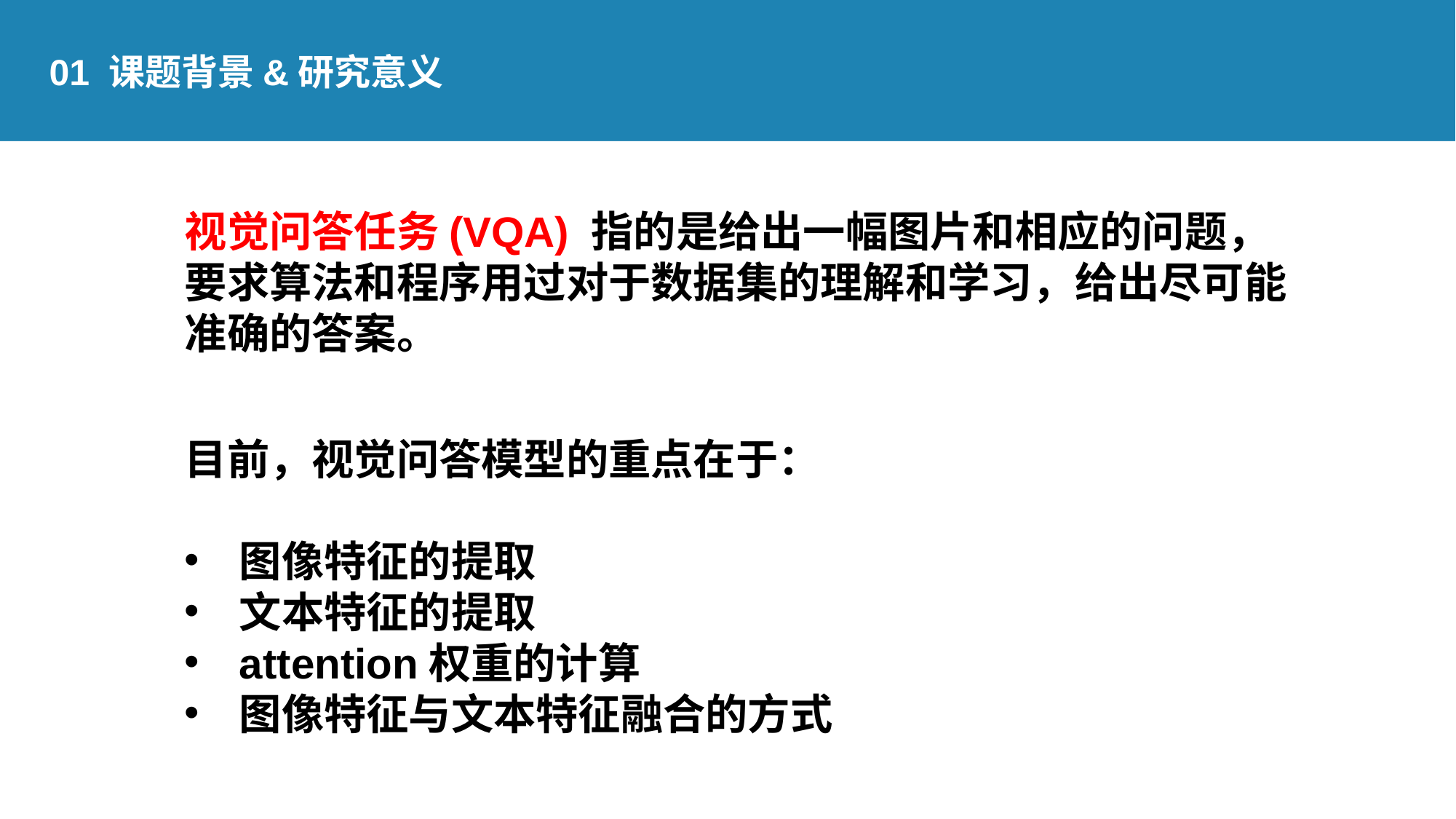

01 课题背景&研究意义
视觉问答任务(VQA) 指的是给出一幅图片和相应的问题，要求算法和程序用过对于数据集的理解和学习，给出尽可能准确的答案。

目前，视觉问答模型的重点在于：

图像特征的提取
文本特征的提取
attention权重的计算
图像特征与文本特征融合的方式